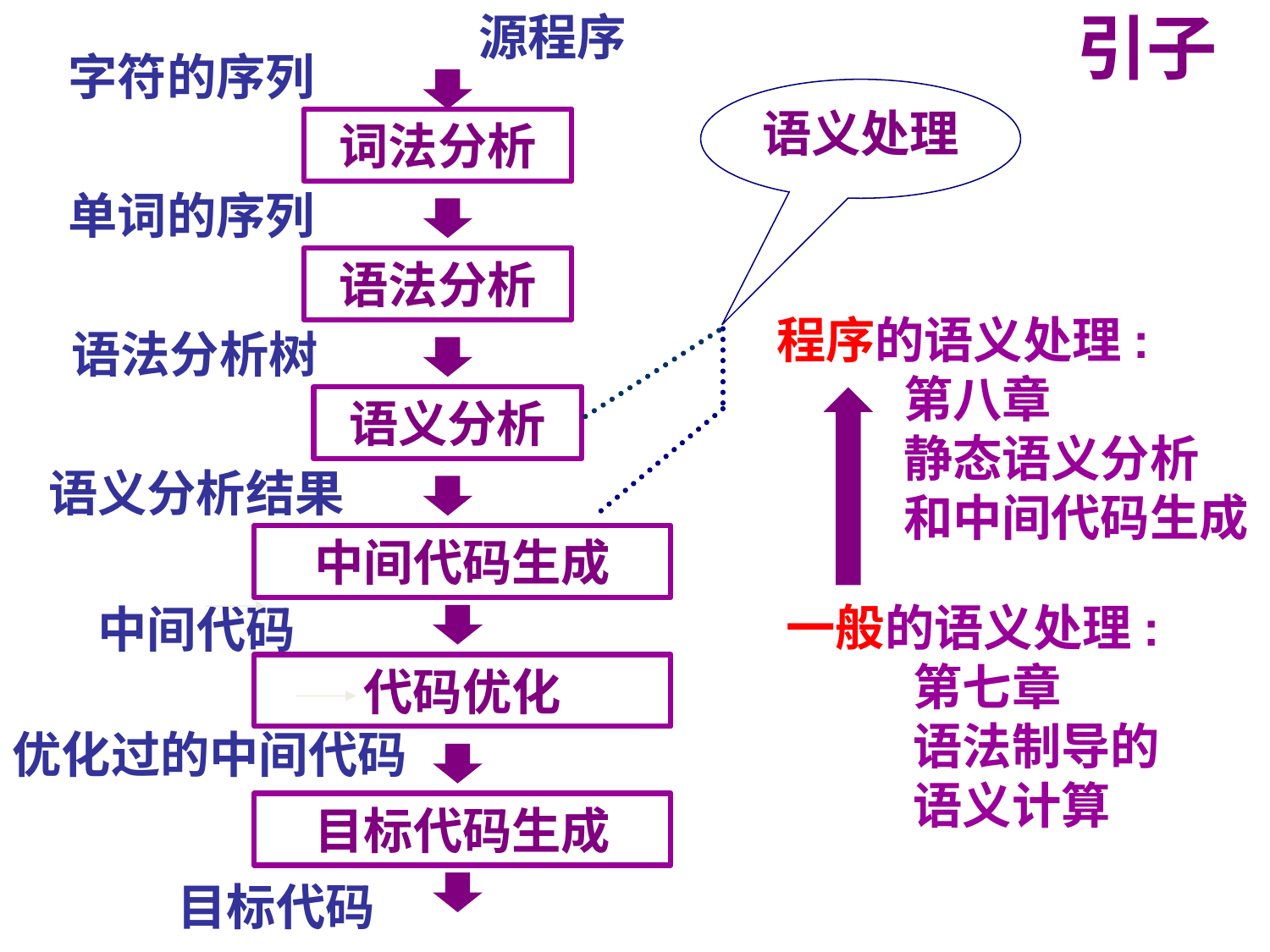

源程序
引子
字符的序列

语义处理

词法分析
单词的序列

语法分析
程序的语义处理:
	第八章
	静态语义分析	和中间代码生成
语法分析树

语义分析
语义分析结果

中间代码生成
一般的语义处理:
	第七章
	语法制导的
	语义计算
中间代码

代码优化

优化过的中间代码

目标代码生成

目标代码